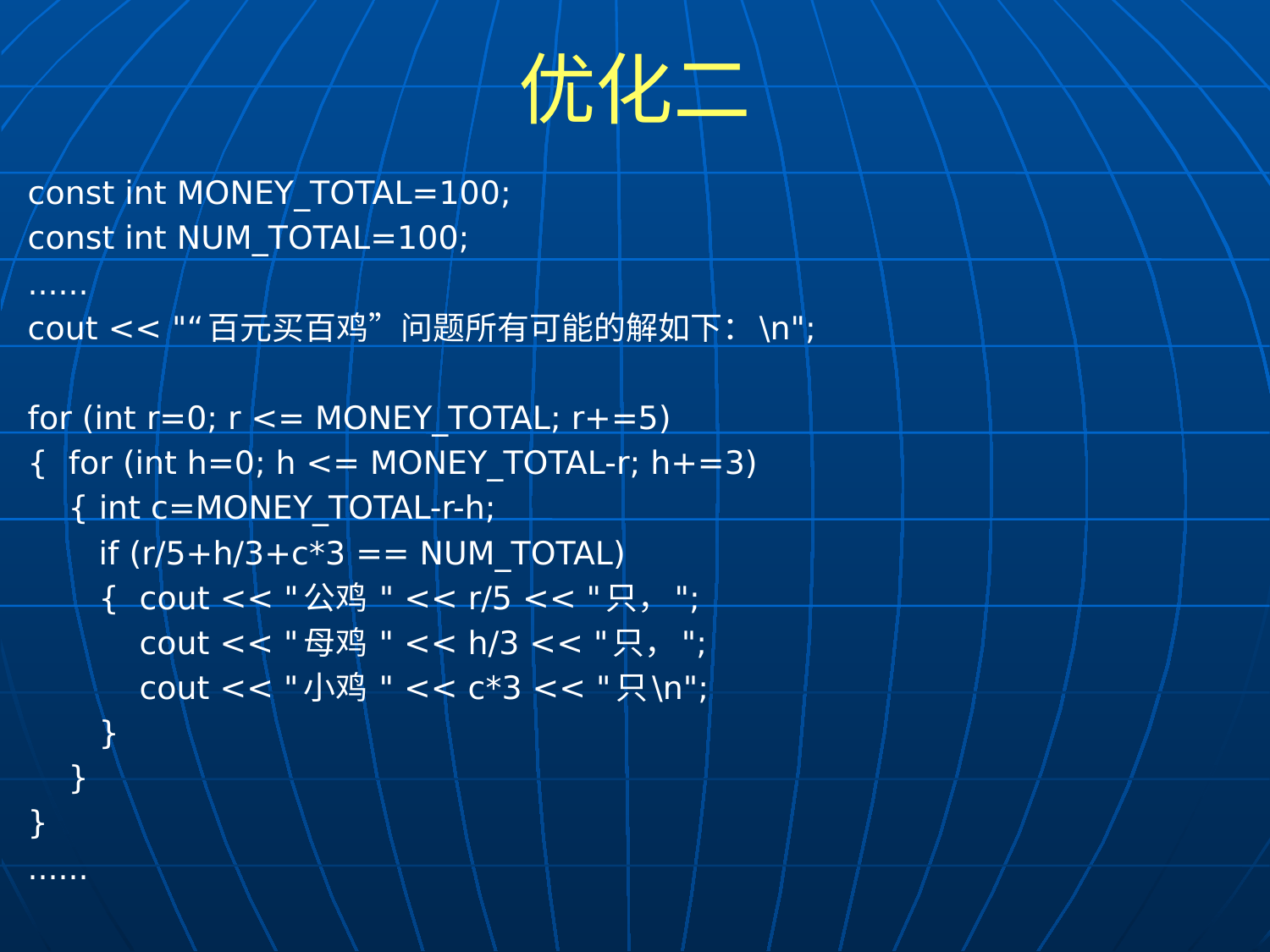

# 优化二
const int MONEY_TOTAL=100;
const int NUM_TOTAL=100;
......
cout << "“百元买百鸡”问题所有可能的解如下：\n";

for (int r=0; r <= MONEY_TOTAL; r+=5)
{  for (int h=0; h <= MONEY_TOTAL-r; h+=3)
    { int c=MONEY_TOTAL-r-h;
       if (r/5+h/3+c*3 == NUM_TOTAL)
       {  cout << "公鸡 " << r/5 << "只，";
           cout << "母鸡 " << h/3 << "只，";
           cout << "小鸡 " << c*3 << "只\n";
       }
    }
}
......